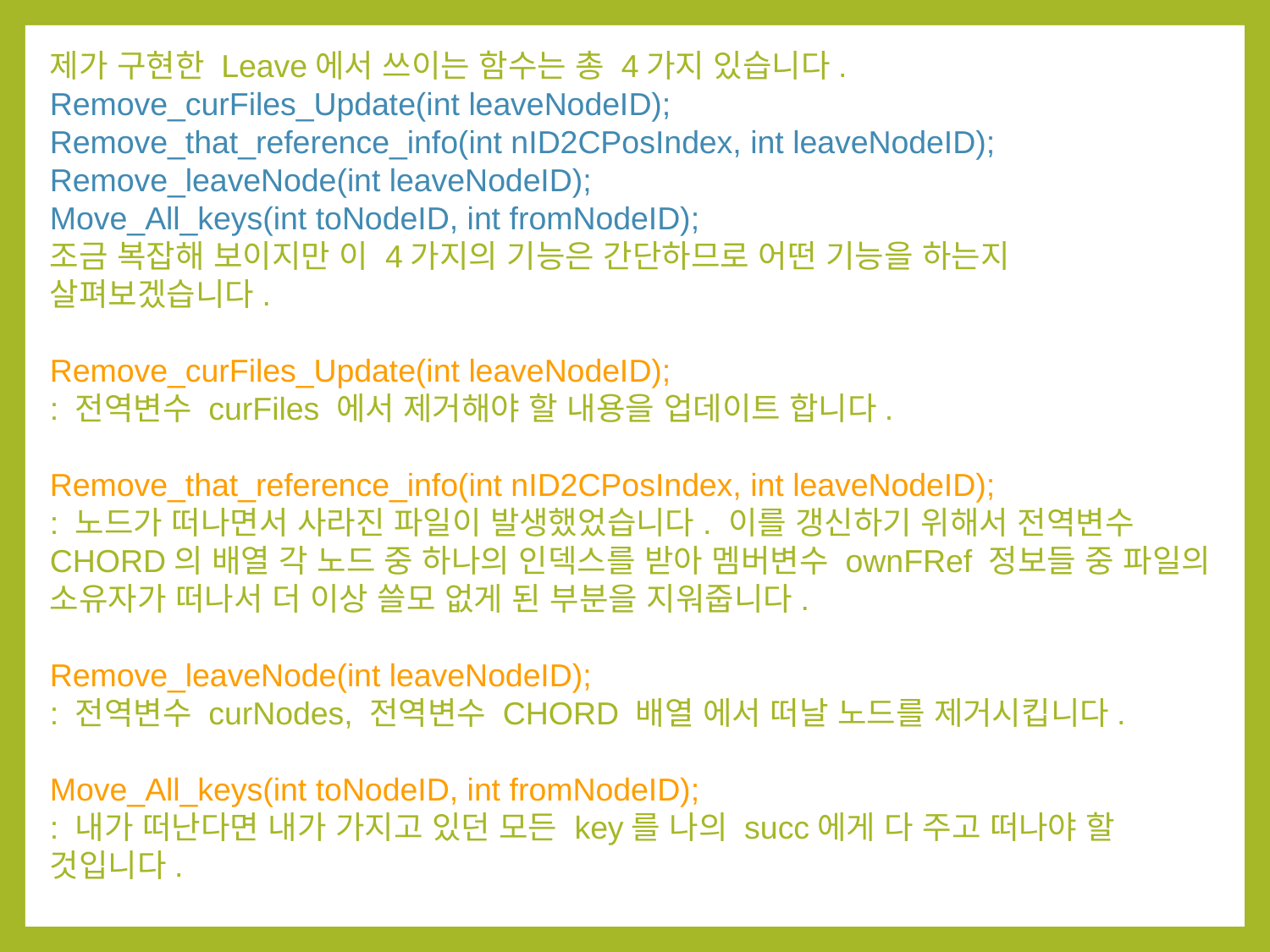

제가 구현한 Leave에서 쓰이는 함수는 총 4가지 있습니다.
Remove_curFiles_Update(int leaveNodeID);
Remove_that_reference_info(int nID2CPosIndex, int leaveNodeID);
Remove_leaveNode(int leaveNodeID);
Move_All_keys(int toNodeID, int fromNodeID);
조금 복잡해 보이지만 이 4가지의 기능은 간단하므로 어떤 기능을 하는지 살펴보겠습니다.

Remove_curFiles_Update(int leaveNodeID);
: 전역변수 curFiles 에서 제거해야 할 내용을 업데이트 합니다.

Remove_that_reference_info(int nID2CPosIndex, int leaveNodeID);
: 노드가 떠나면서 사라진 파일이 발생했었습니다. 이를 갱신하기 위해서 전역변수 CHORD의 배열 각 노드 중 하나의 인덱스를 받아 멤버변수 ownFRef 정보들 중 파일의 소유자가 떠나서 더 이상 쓸모 없게 된 부분을 지워줍니다.

Remove_leaveNode(int leaveNodeID);
: 전역변수 curNodes, 전역변수 CHORD 배열 에서 떠날 노드를 제거시킵니다.

Move_All_keys(int toNodeID, int fromNodeID);
: 내가 떠난다면 내가 가지고 있던 모든 key를 나의 succ에게 다 주고 떠나야 할 것입니다.